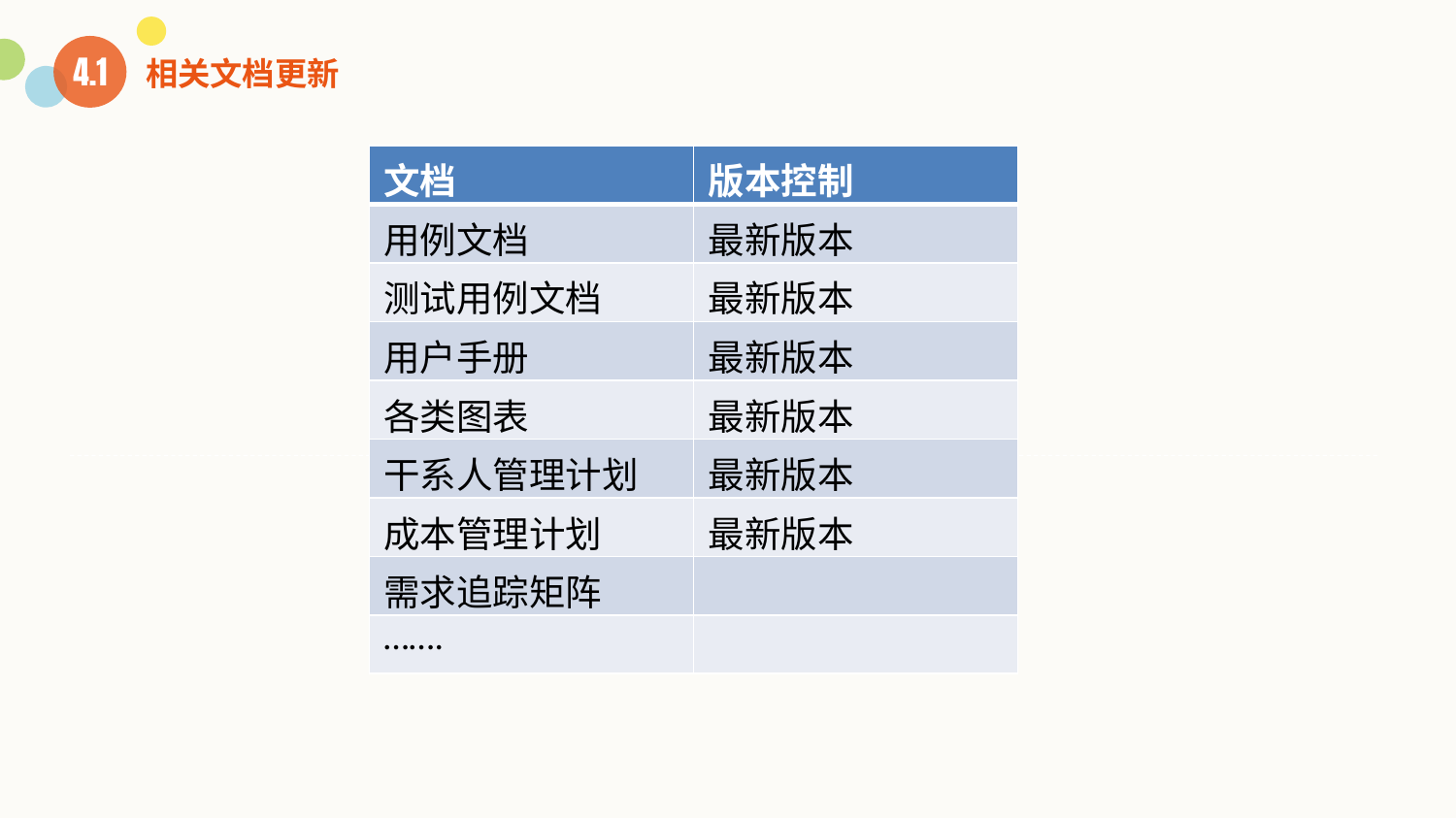

相关文档更新
4.1

| 文档 | 版本控制 |
| --- | --- |
| 用例文档 | 最新版本 |
| 测试用例文档 | 最新版本 |
| 用户手册 | 最新版本 |
| 各类图表 | 最新版本 |
| 干系人管理计划 | 最新版本 |
| 成本管理计划 | 最新版本 |
| 需求追踪矩阵 |  |
| ……. |  |